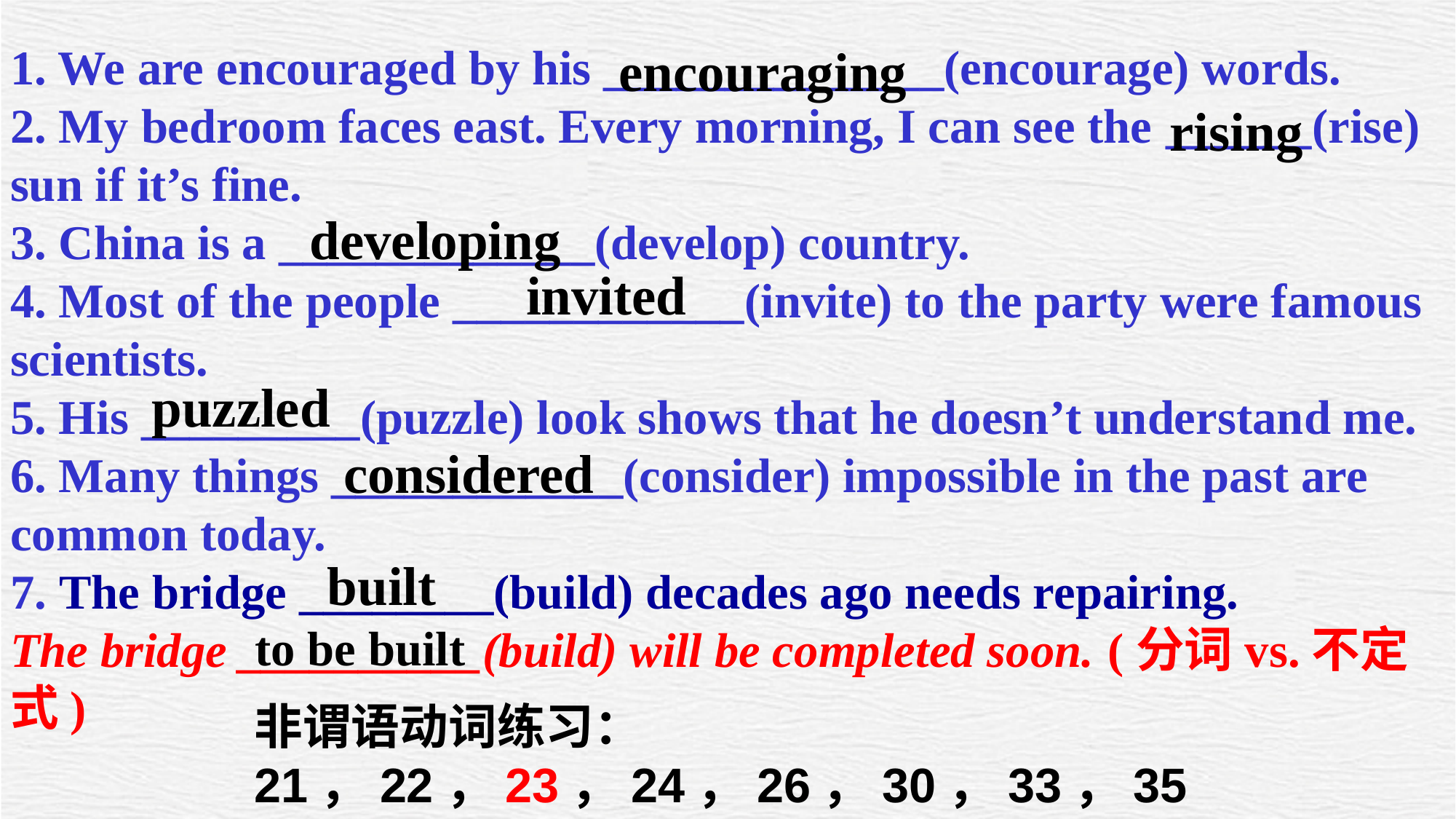

1. We are encouraged by his ______________(encourage) words.
2. My bedroom faces east. Every morning, I can see the ______(rise) sun if it’s fine.
3. China is a _____________(develop) country.
4. Most of the people ____________(invite) to the party were famous scientists.
5. His _________(puzzle) look shows that he doesn’t understand me.
6. Many things ____________(consider) impossible in the past are common today.
7. The bridge ________(build) decades ago needs repairing.
The bridge __________(build) will be completed soon. (分词vs.不定式)
encouraging
rising
developing
invited
puzzled
considered
built
to be built
非谓语动词练习：21，22，23，24，26，30，33，35